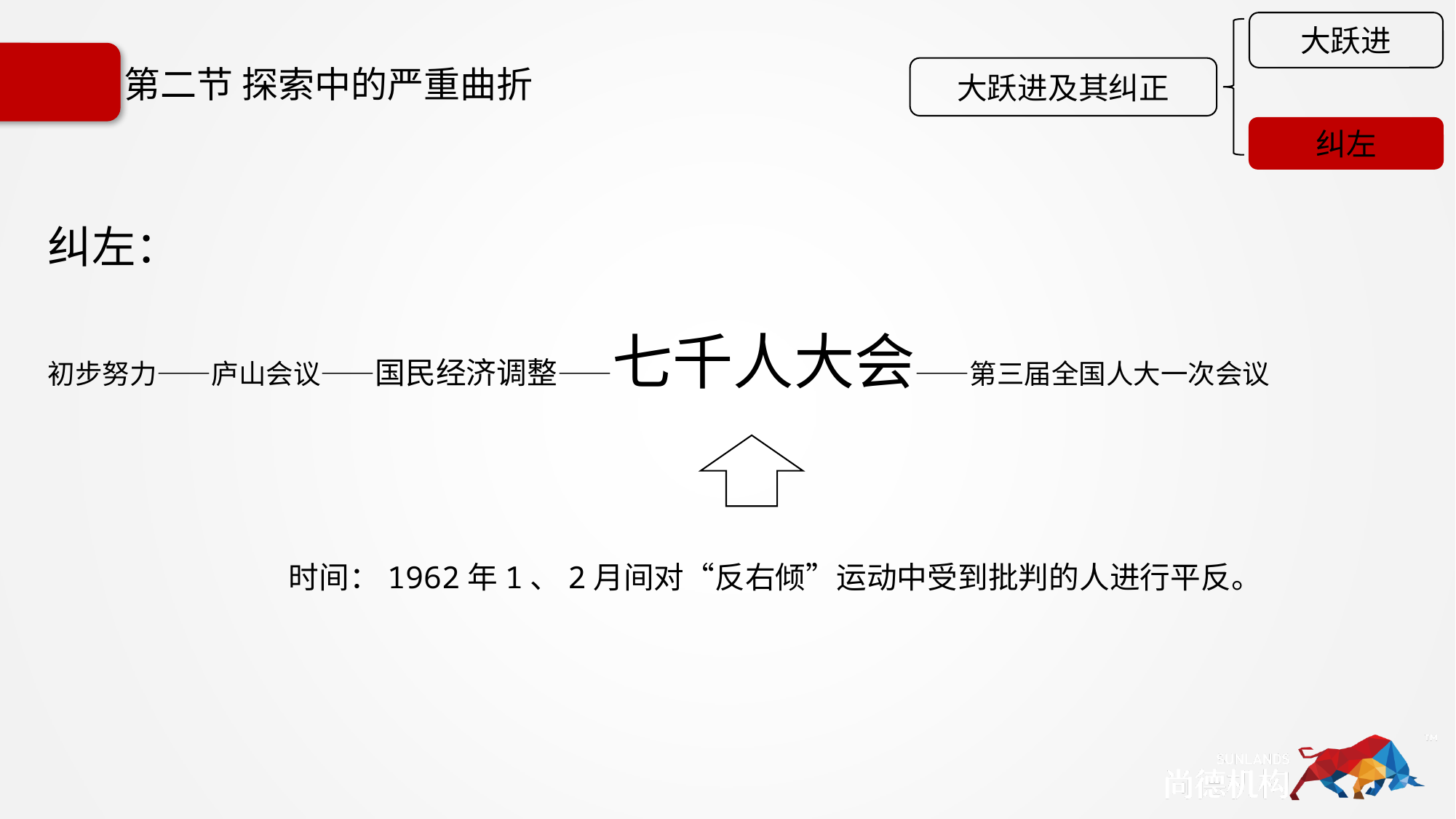

大跃进

大跃进及其纠正
纠左
# 第二节 探索中的严重曲折
纠左：
初步努力——庐山会议——国民经济调整——七千人大会——第三届全国人大一次会议

时间：1962年1、2月间对“反右倾”运动中受到批判的人进行平反。